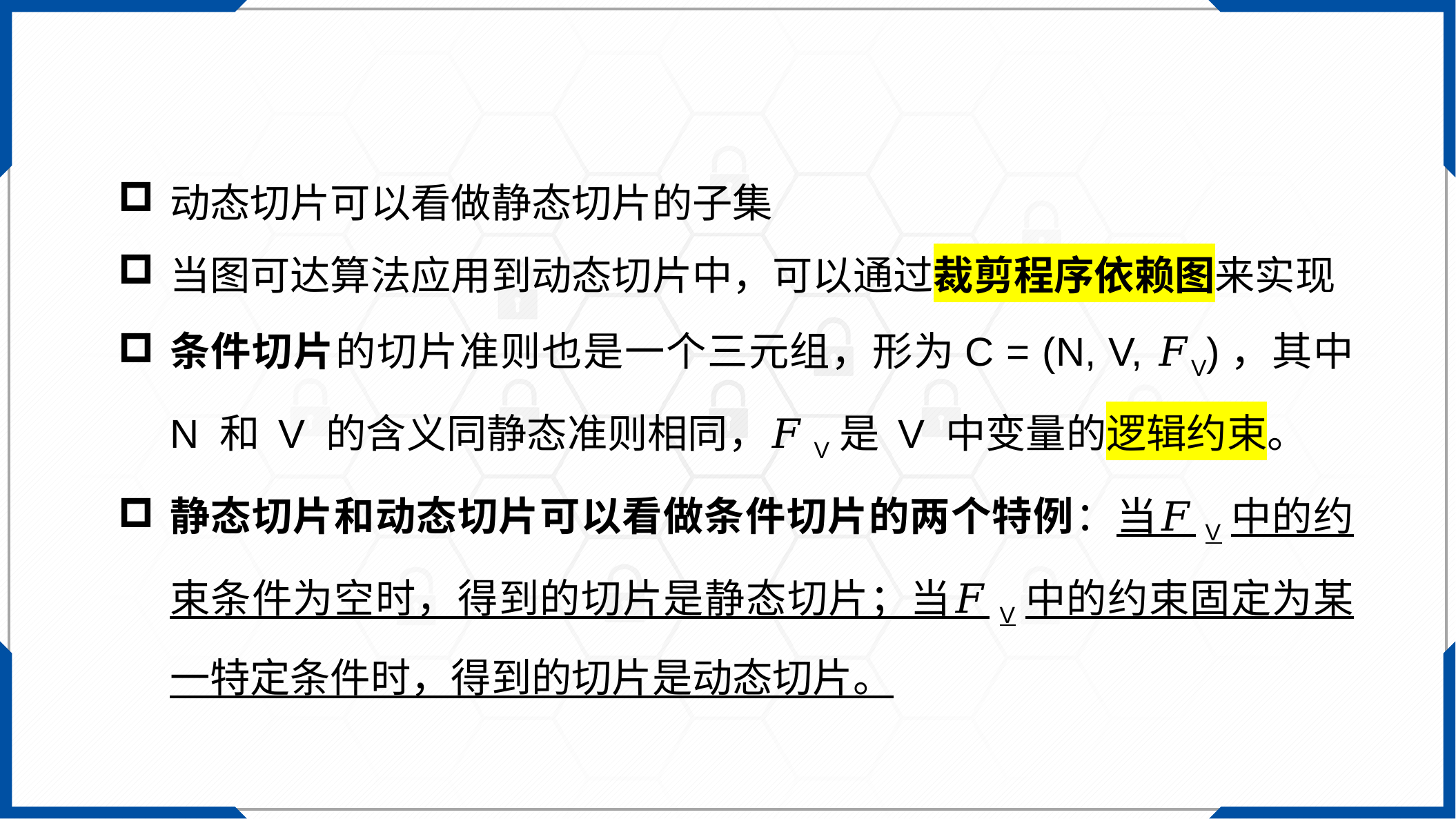

动态切片可以看做静态切片的子集
当图可达算法应用到动态切片中，可以通过裁剪程序依赖图来实现
条件切片的切片准则也是一个三元组，形为C = (N, V, 𝐹V)，其中 N 和 V 的含义同静态准则相同，𝐹V是 V 中变量的逻辑约束。
静态切片和动态切片可以看做条件切片的两个特例：当𝐹V中的约束条件为空时，得到的切片是静态切片；当𝐹V中的约束固定为某一特定条件时，得到的切片是动态切片。